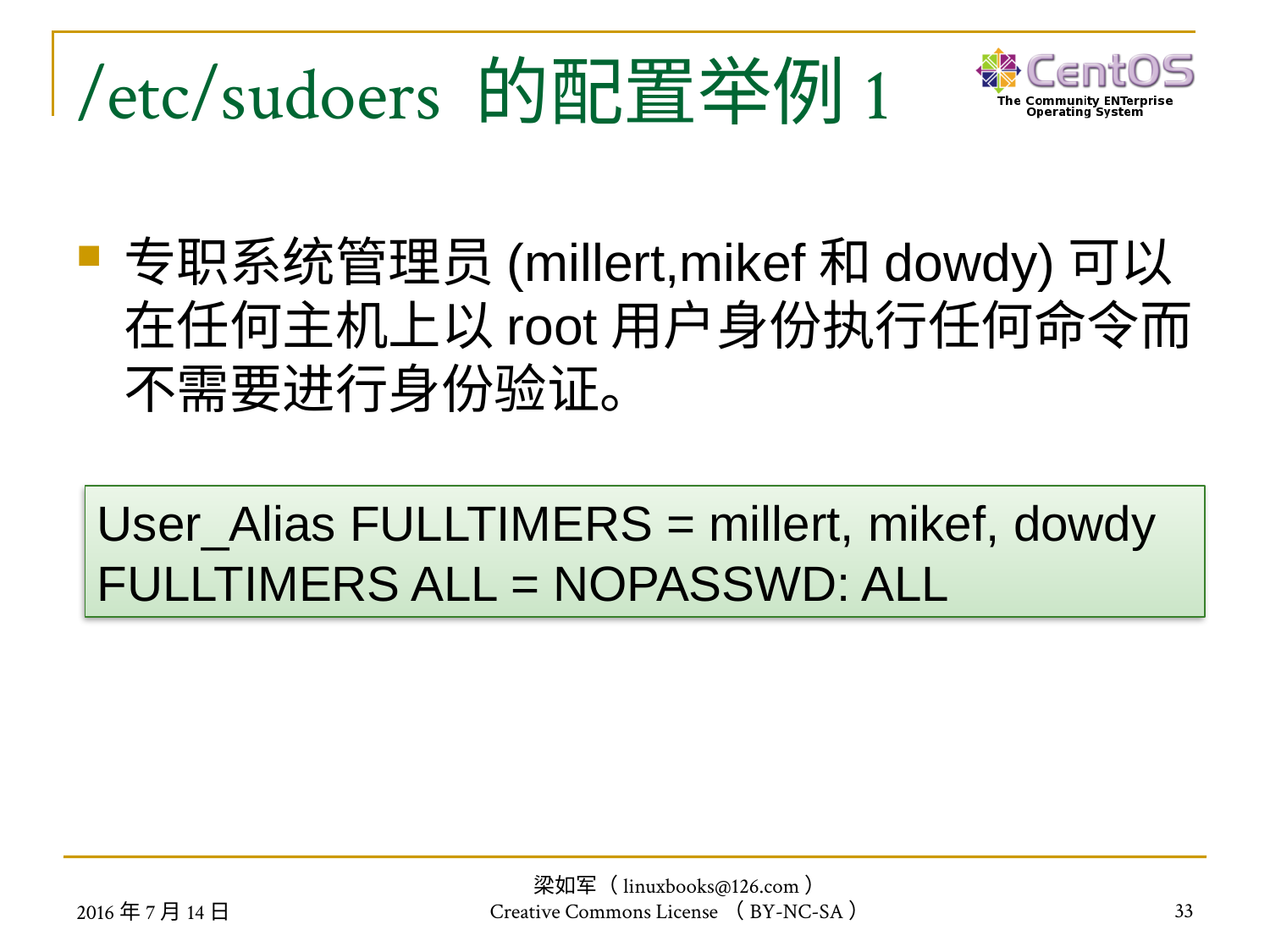

# /etc/sudoers 的配置举例1
专职系统管理员(millert,mikef和dowdy)可以在任何主机上以root用户身份执行任何命令而不需要进行身份验证。
User_Alias FULLTIMERS = millert, mikef, dowdy
FULLTIMERS ALL = NOPASSWD: ALL
梁如军（linuxbooks@126.com）
Creative Commons License（BY-NC-SA）
2016年7月14日
33